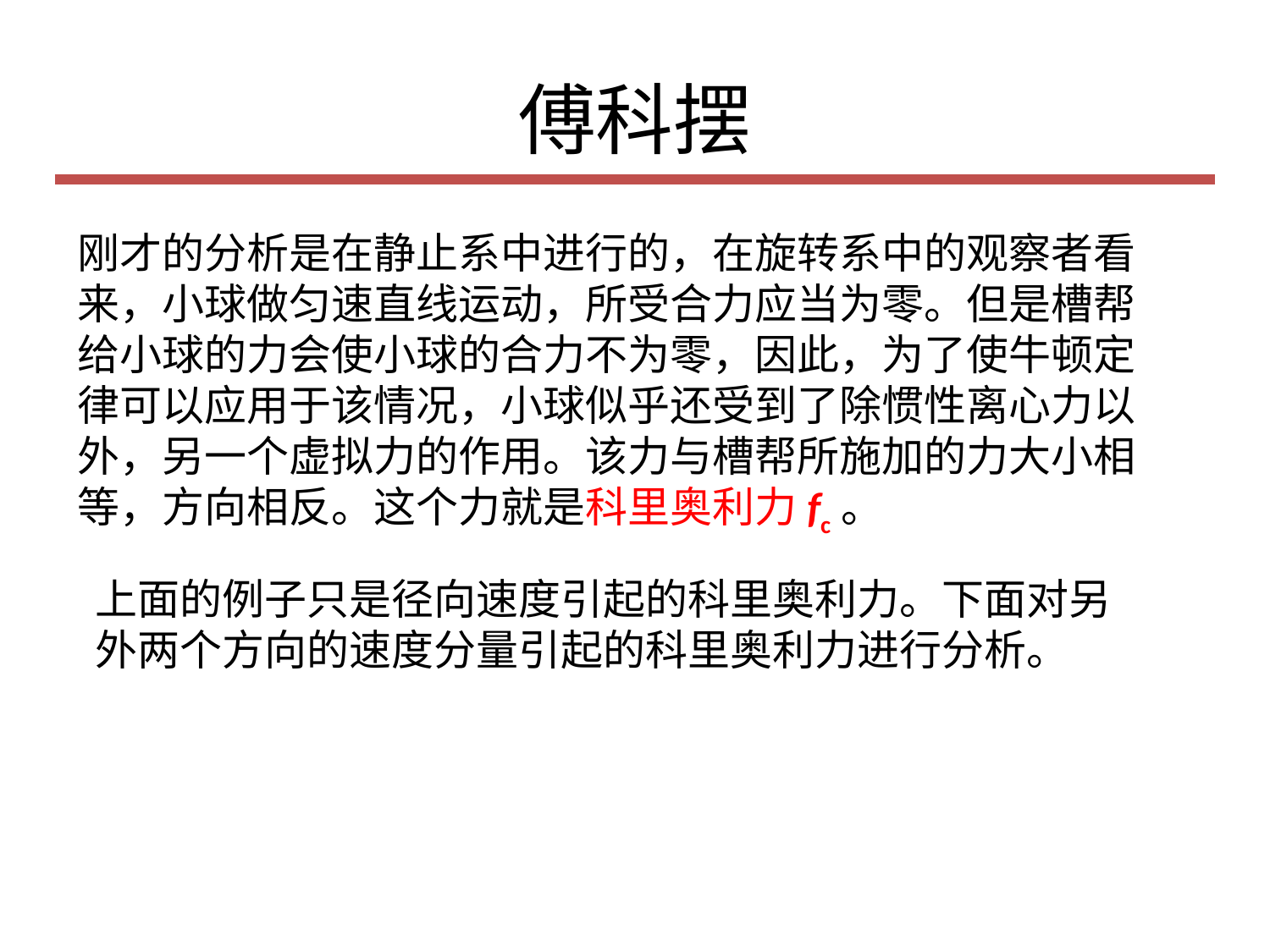

# 傅科摆
刚才的分析是在静止系中进行的，在旋转系中的观察者看来，小球做匀速直线运动，所受合力应当为零。但是槽帮给小球的力会使小球的合力不为零，因此，为了使牛顿定律可以应用于该情况，小球似乎还受到了除惯性离心力以外，另一个虚拟力的作用。该力与槽帮所施加的力大小相等，方向相反。这个力就是科里奥利力fc。
上面的例子只是径向速度引起的科里奥利力。下面对另外两个方向的速度分量引起的科里奥利力进行分析。